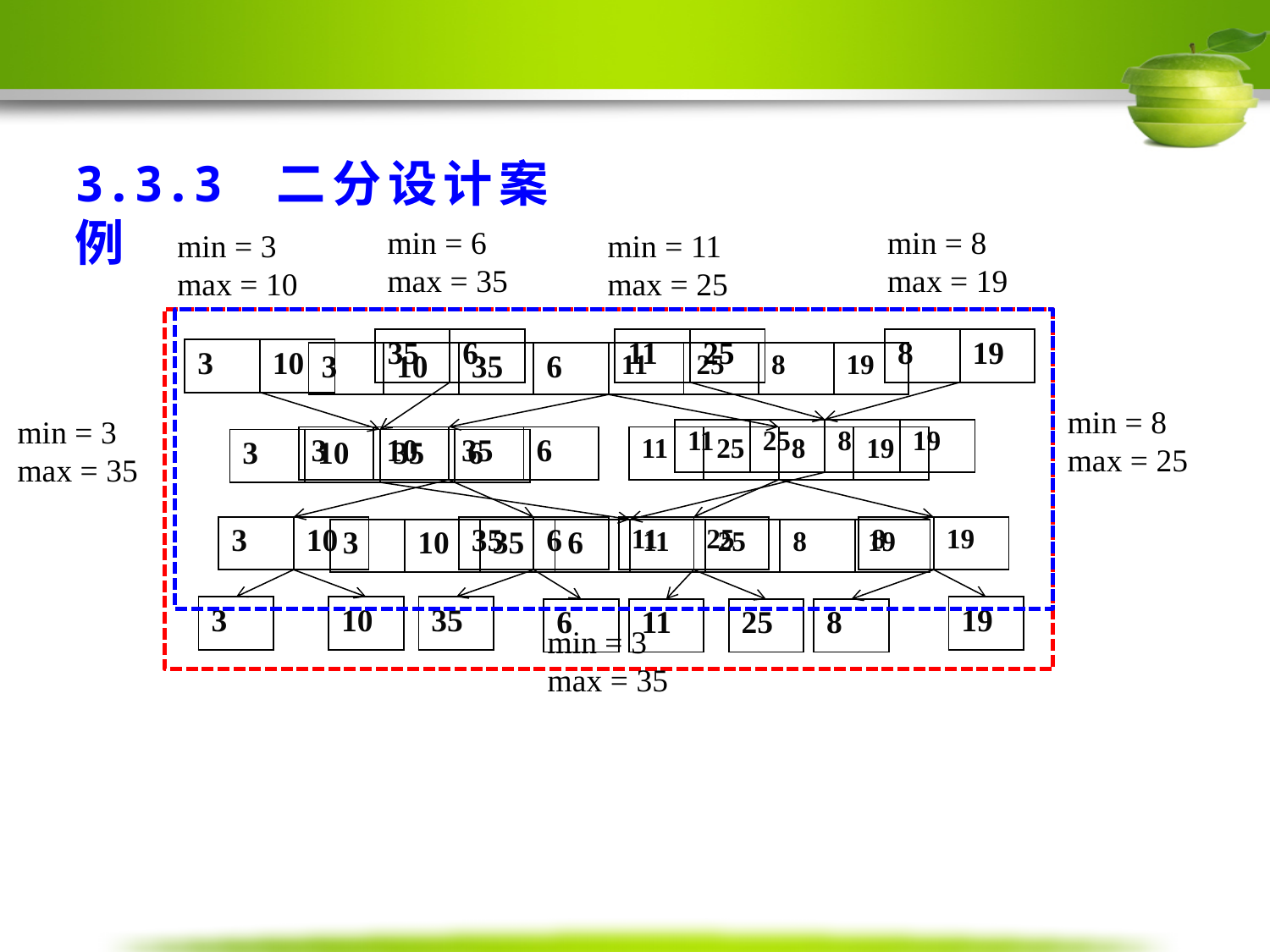

3.3.3 二分设计案例
min = 6
max = 35
min = 8
max = 19
min = 3
max = 10
min = 11
max = 25

| 35 | 6 |
| --- | --- |
| 11 | 25 |
| --- | --- |
| 8 | 19 |
| --- | --- |
| 3 | 10 |
| --- | --- |
| 3 | 10 | 35 | 6 | 11 | 25 | 8 | 19 |
| --- | --- | --- | --- | --- | --- | --- | --- |
min = 8
max = 25
min = 3
max = 35
| 11 | 25 | 8 | 19 |
| --- | --- | --- | --- |
| 3 | 10 | 35 | 6 |
| --- | --- | --- | --- |
| 11 | 25 | 8 | 19 |
| --- | --- | --- | --- |
| 3 | 10 | 35 | 6 |
| --- | --- | --- | --- |
| 3 | 10 |
| --- | --- |
| 35 | 6 |
| --- | --- |
| 11 | 25 |
| --- | --- |
| 8 | 19 |
| --- | --- |
| 3 | 10 | 35 | 6 | 11 | 25 | 8 | 19 |
| --- | --- | --- | --- | --- | --- | --- | --- |
| 3 |
| --- |
| 10 |
| --- |
| 35 |
| --- |
| 19 |
| --- |
| 6 |
| --- |
| 11 |
| --- |
| 25 |
| --- |
| 8 |
| --- |
min = 3
max = 35